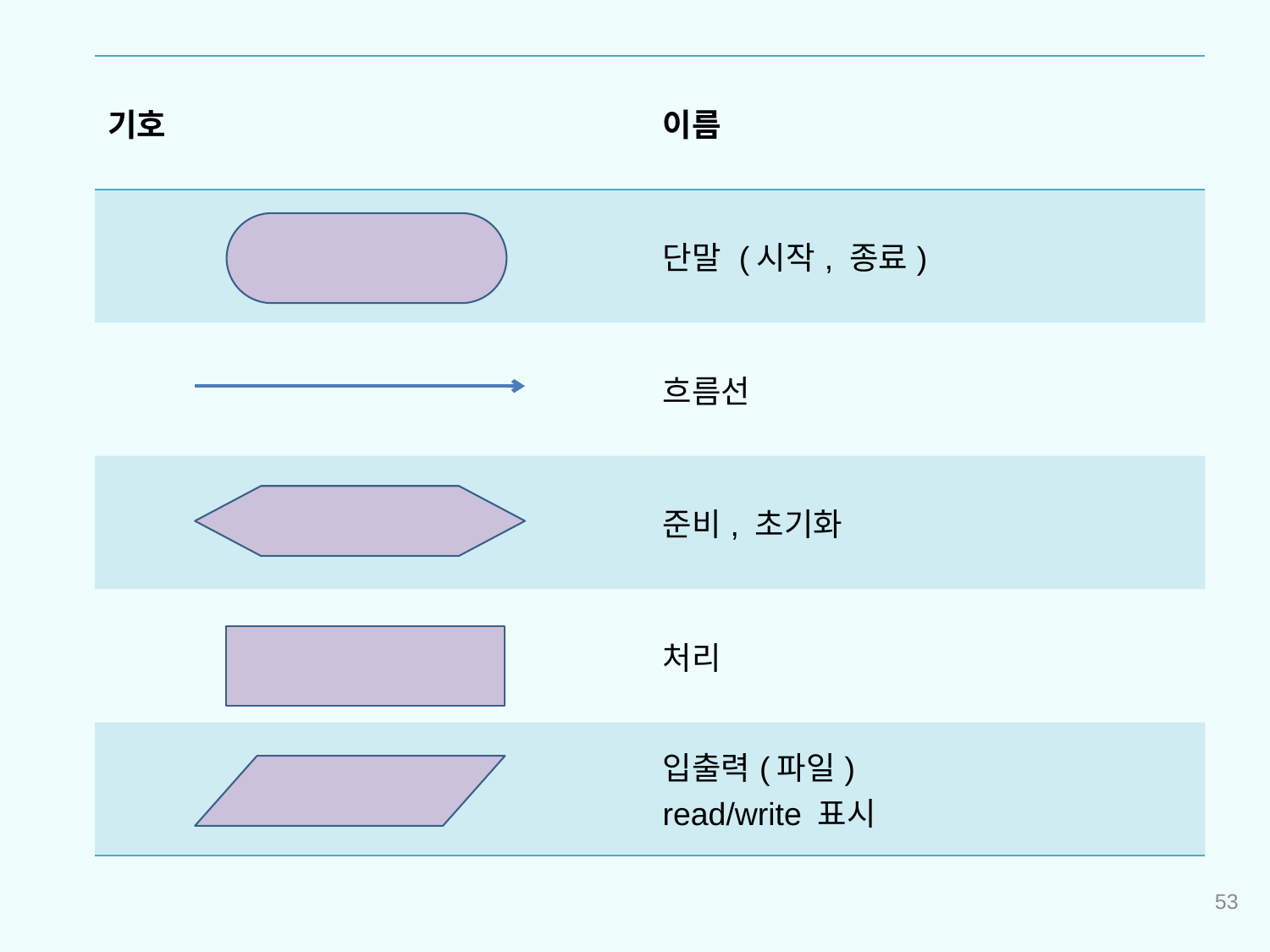

| 기호 | 이름 |
| --- | --- |
|  | 단말 (시작, 종료) |
|  | 흐름선 |
|  | 준비, 초기화 |
|  | 처리 |
|  | 입출력(파일) read/write 표시 |

53